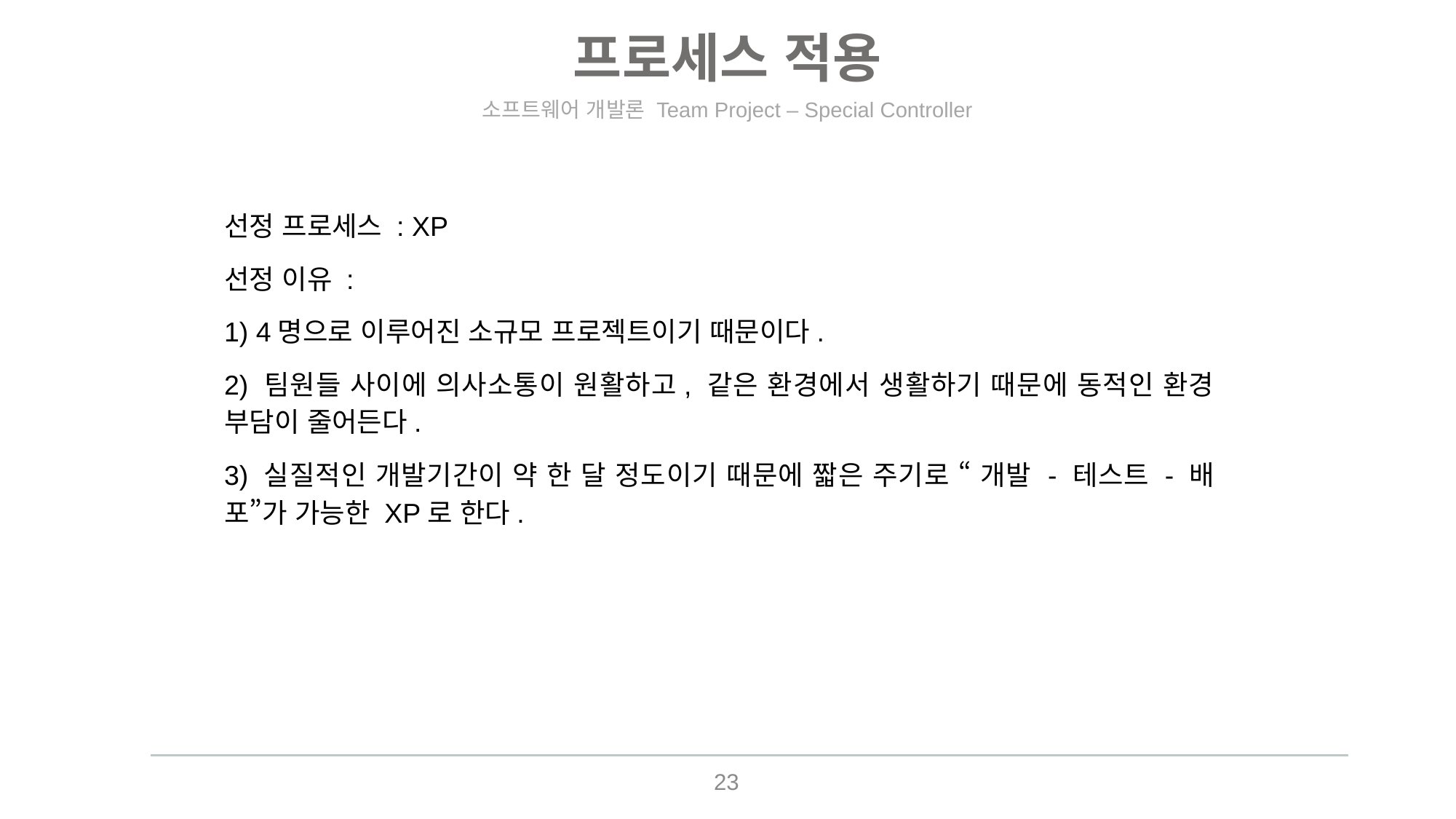

프로세스 적용
소프트웨어 개발론 Team Project – Special Controller
선정 프로세스 : XP
선정 이유 :
1) 4명으로 이루어진 소규모 프로젝트이기 때문이다.
2) 팀원들 사이에 의사소통이 원활하고, 같은 환경에서 생활하기 때문에 동적인 환경 부담이 줄어든다.
3) 실질적인 개발기간이 약 한 달 정도이기 때문에 짧은 주기로 “ 개발 - 테스트 - 배포”가 가능한 XP로 한다.
23